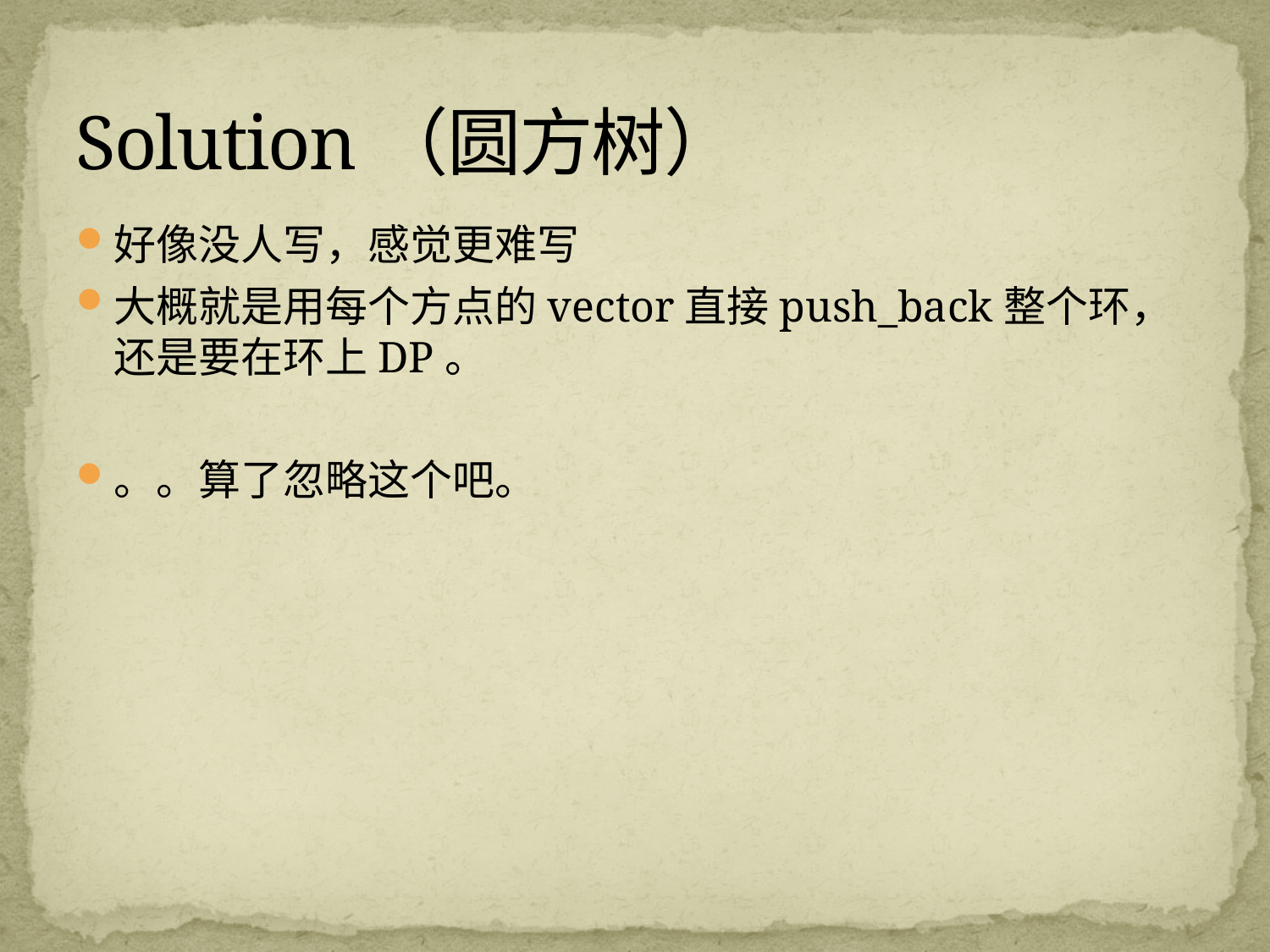

# Solution（圆方树）
好像没人写，感觉更难写
大概就是用每个方点的vector直接push_back整个环，还是要在环上DP。

。。算了忽略这个吧。